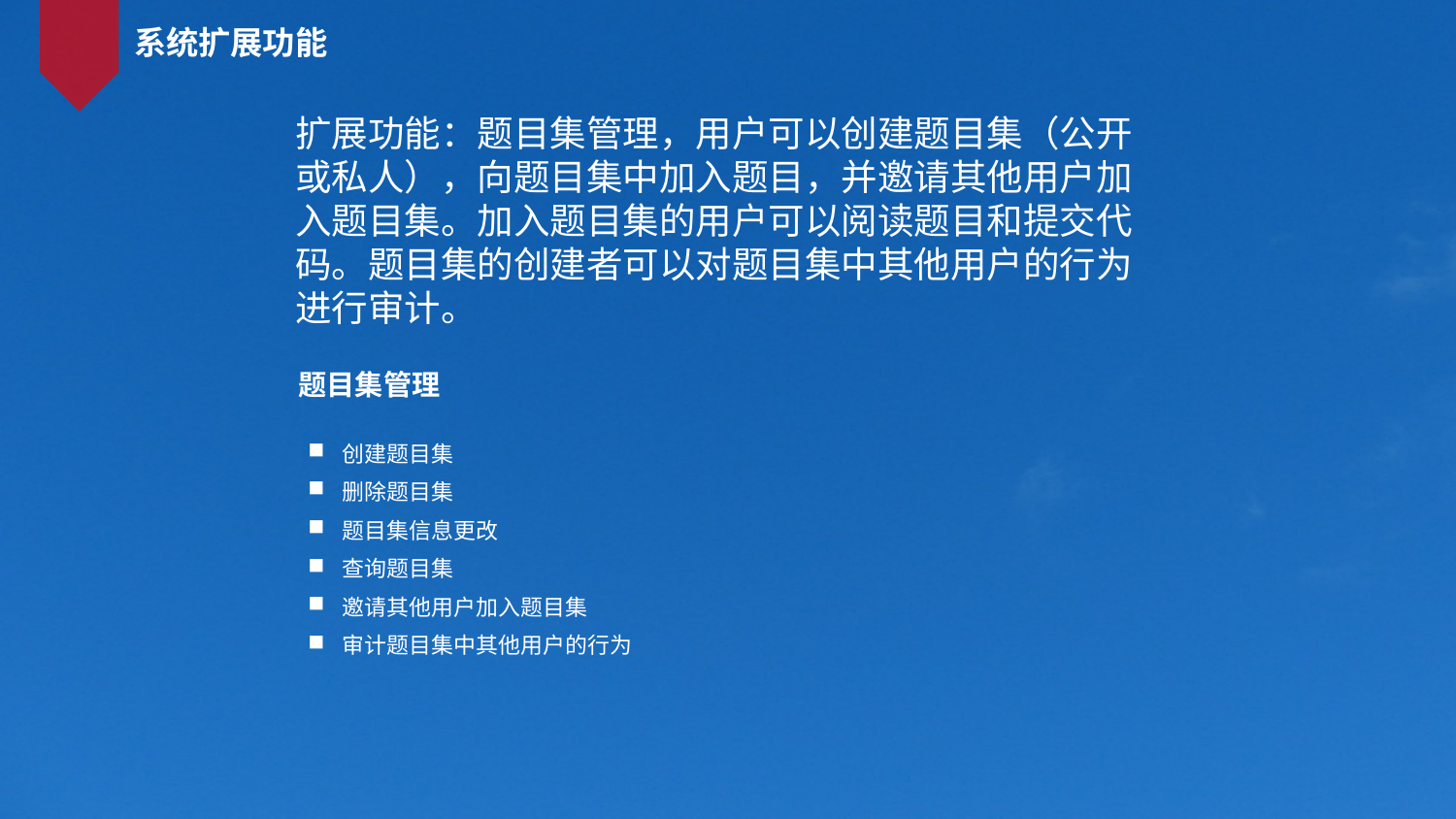

系统扩展功能

扩展功能：题目集管理，用户可以创建题目集（公开或私人），向题目集中加入题目，并邀请其他用户加入题目集。加入题目集的用户可以阅读题目和提交代码。题目集的创建者可以对题目集中其他用户的行为进行审计。
题目集管理
创建题目集
删除题目集
题目集信息更改
查询题目集
邀请其他用户加入题目集
审计题目集中其他用户的行为